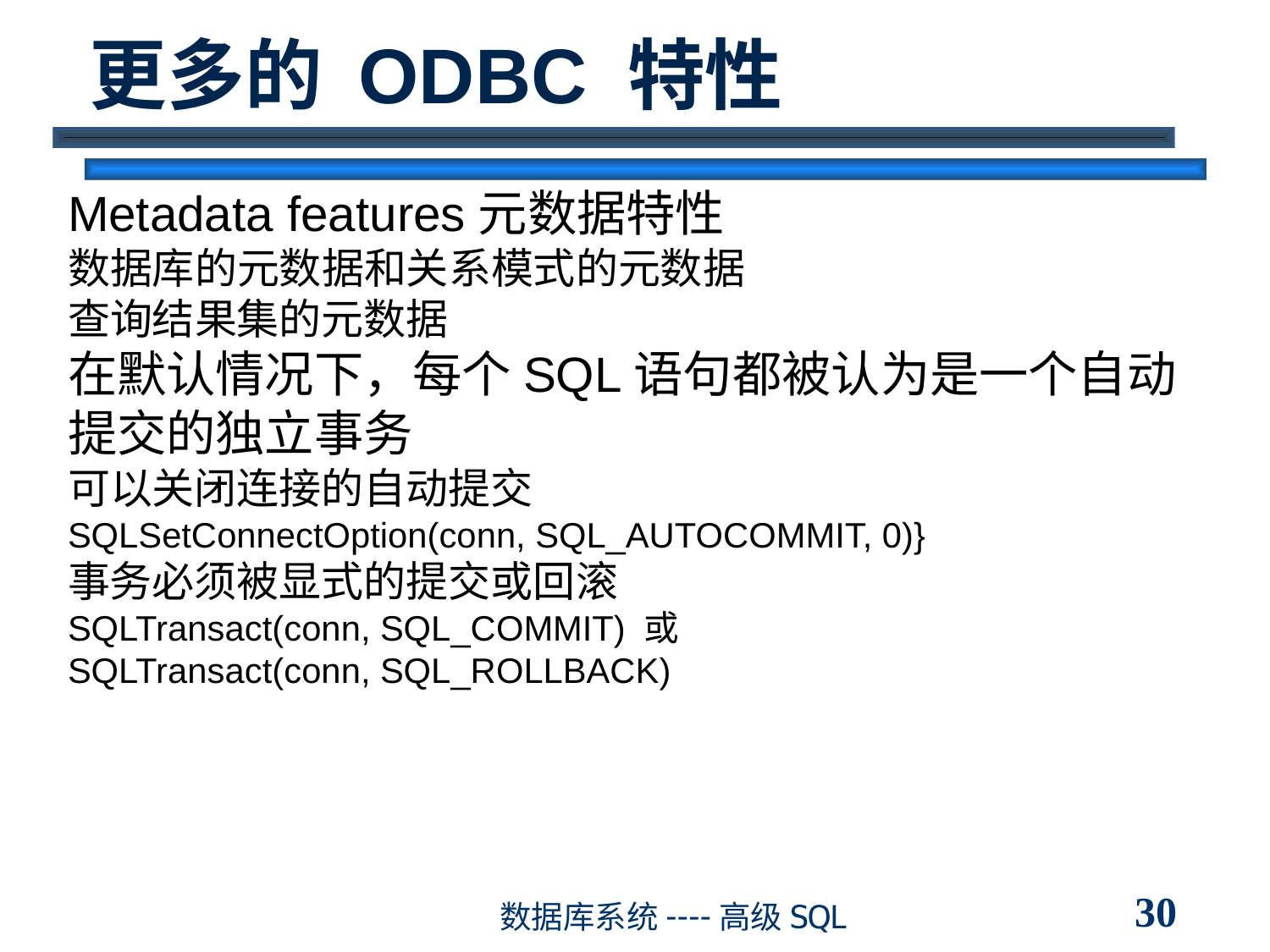

# 更多的 ODBC 特性
Metadata features元数据特性
数据库的元数据和关系模式的元数据
查询结果集的元数据
在默认情况下，每个SQL语句都被认为是一个自动提交的独立事务
可以关闭连接的自动提交
SQLSetConnectOption(conn, SQL_AUTOCOMMIT, 0)}
事务必须被显式的提交或回滚
SQLTransact(conn, SQL_COMMIT) 或
SQLTransact(conn, SQL_ROLLBACK)
30
数据库系统----高级SQL